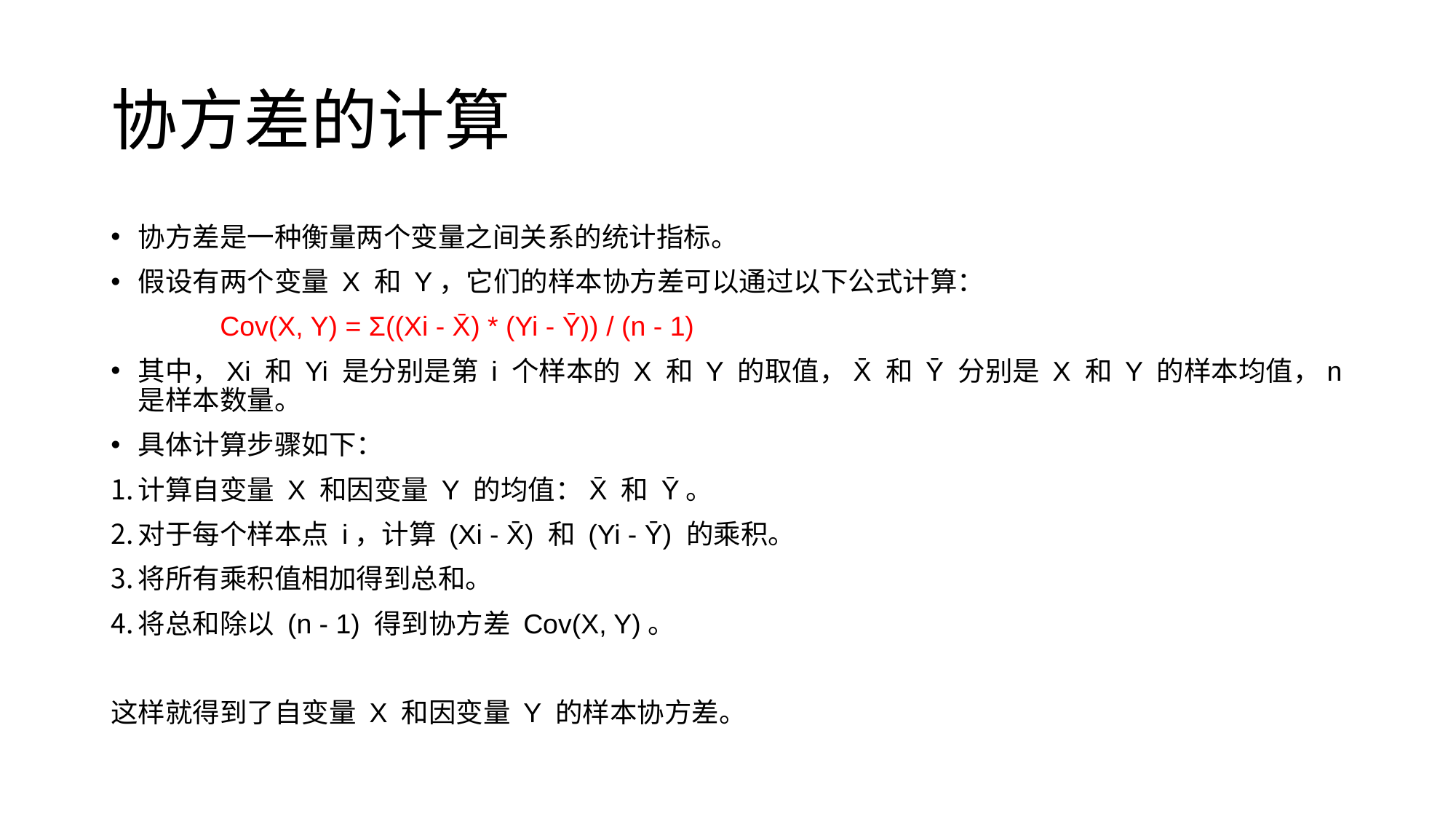

# 协方差的计算
协方差是一种衡量两个变量之间关系的统计指标。
假设有两个变量 X 和 Y，它们的样本协方差可以通过以下公式计算：
	Cov(X, Y) = Σ((Xi - X̄) * (Yi - Ȳ)) / (n - 1)
其中，Xi 和 Yi 是分别是第 i 个样本的 X 和 Y 的取值，X̄ 和 Ȳ 分别是 X 和 Y 的样本均值，n 是样本数量。
具体计算步骤如下：
计算自变量 X 和因变量 Y 的均值：X̄ 和 Ȳ。
对于每个样本点 i，计算 (Xi - X̄) 和 (Yi - Ȳ) 的乘积。
将所有乘积值相加得到总和。
将总和除以 (n - 1) 得到协方差 Cov(X, Y)。

这样就得到了自变量 X 和因变量 Y 的样本协方差。